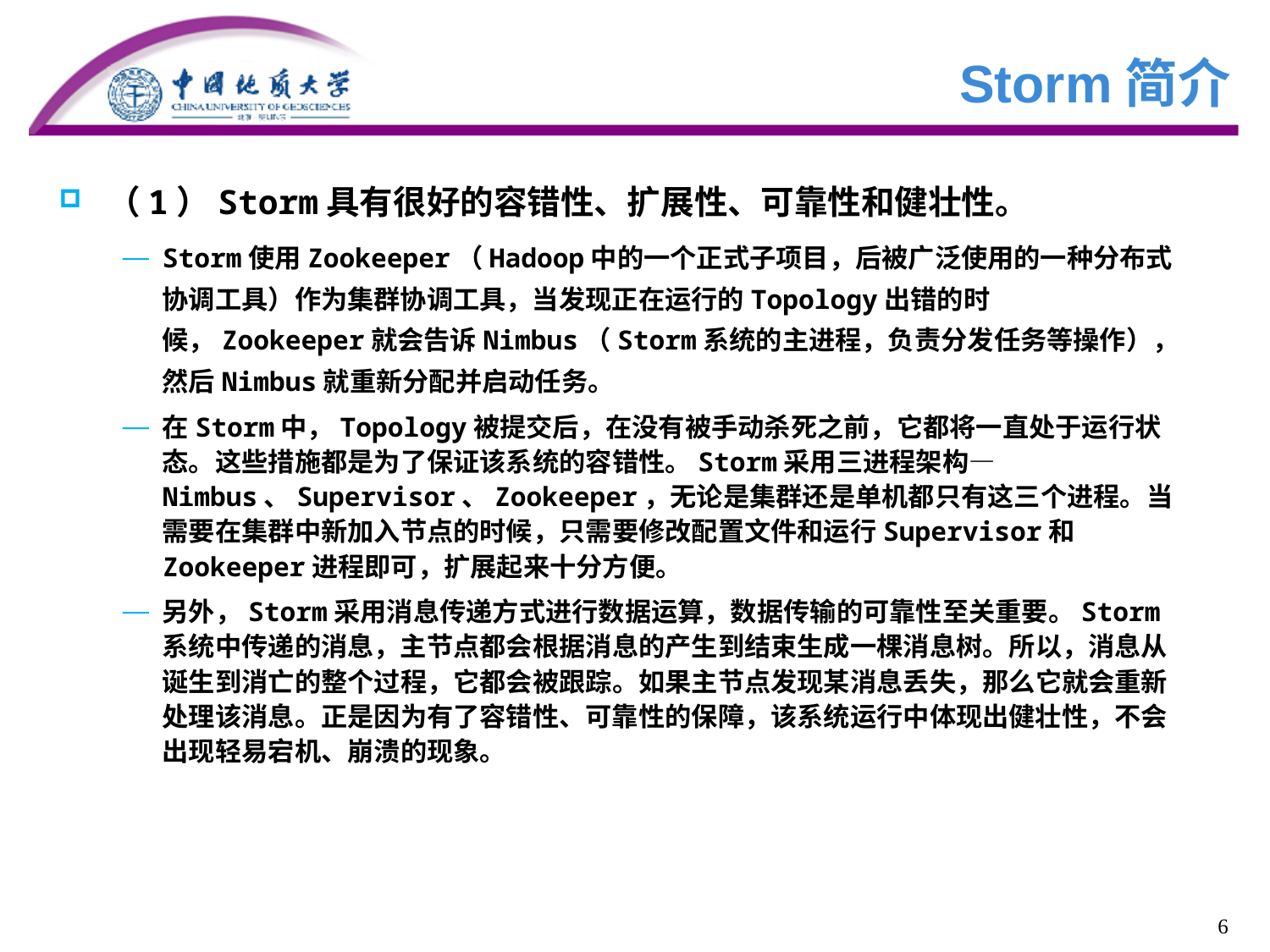

# Storm简介
（1）Storm具有很好的容错性、扩展性、可靠性和健壮性。
Storm使用Zookeeper（Hadoop中的一个正式子项目，后被广泛使用的一种分布式协调工具）作为集群协调工具，当发现正在运行的Topology出错的时候，Zookeeper就会告诉Nimbus（Storm系统的主进程，负责分发任务等操作），然后Nimbus就重新分配并启动任务。
在Storm中，Topology被提交后，在没有被手动杀死之前，它都将一直处于运行状态。这些措施都是为了保证该系统的容错性。Storm采用三进程架构—Nimbus、Supervisor、Zookeeper，无论是集群还是单机都只有这三个进程。当需要在集群中新加入节点的时候，只需要修改配置文件和运行Supervisor和Zookeeper进程即可，扩展起来十分方便。
另外，Storm采用消息传递方式进行数据运算，数据传输的可靠性至关重要。Storm系统中传递的消息，主节点都会根据消息的产生到结束生成一棵消息树。所以，消息从诞生到消亡的整个过程，它都会被跟踪。如果主节点发现某消息丢失，那么它就会重新处理该消息。正是因为有了容错性、可靠性的保障，该系统运行中体现出健壮性，不会出现轻易宕机、崩溃的现象。